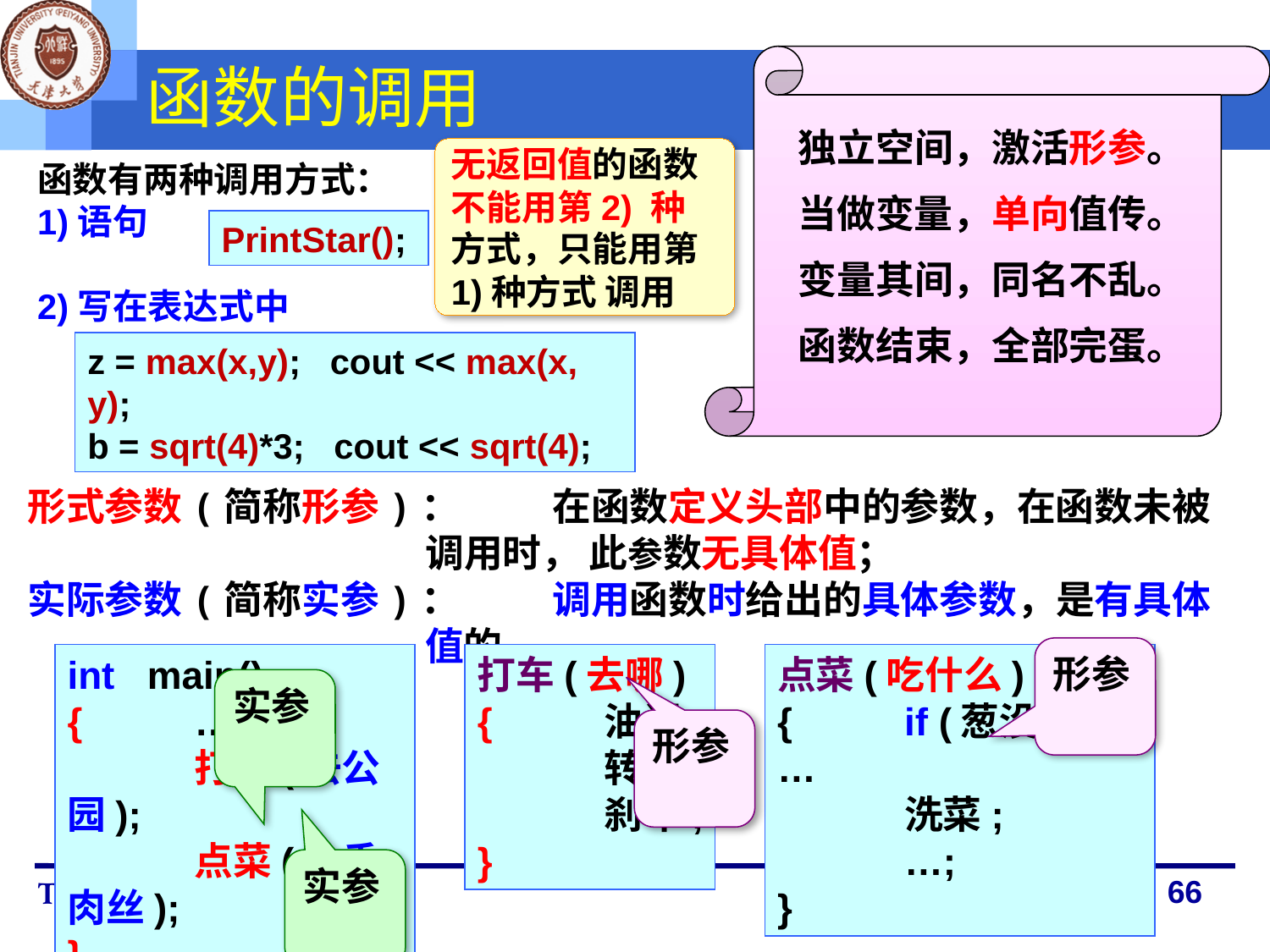

# 函数的调用

独立空间，激活形参。
当做变量，单向值传。
变量其间，同名不乱。
函数结束，全部完蛋。
无返回值的函数不能用第2) 种方式，只能用第1)种方式 调用
函数有两种调用方式：
1)语句

2)写在表达式中

PrintStar();
z = max(x,y);   cout << max(x, y);
b = sqrt(4)*3;   cout << sqrt(4);
形式参数(简称形参)：	在函数定义头部中的参数，在函数未被调用时， 此参数无具体值；
实际参数(简称实参)：	调用函数时给出的具体参数，是有具体值的。
形参
int   main()
{	…;
	打车(去公园);
	点菜(鱼香肉丝);
}
打车(去哪)
{	油门;
	转弯;
	刹车;
}
点菜(吃什么)
{	if (葱没了)  …
	洗菜;
	…;
}
实参
形参
实参